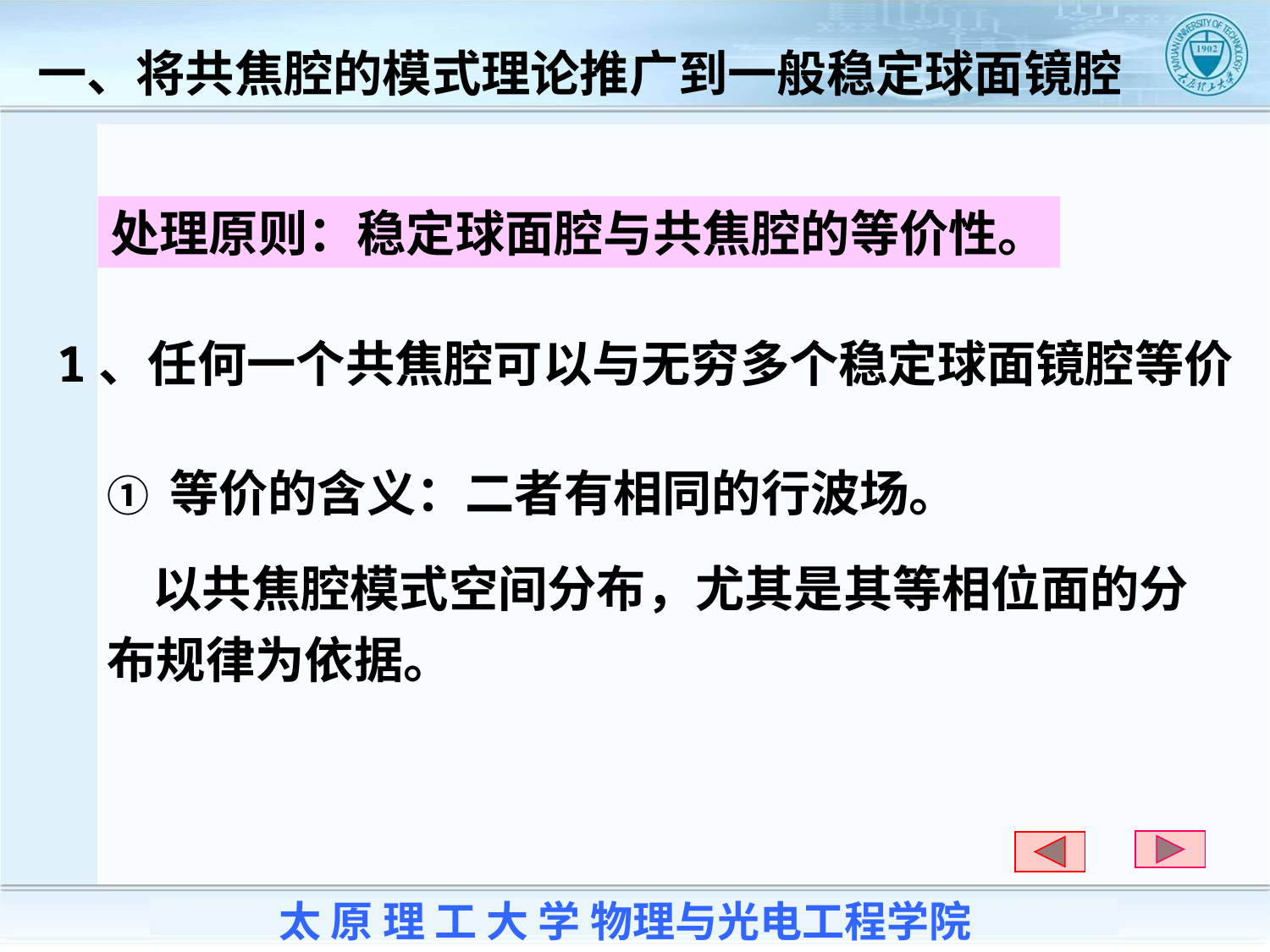

一、将共焦腔的模式理论推广到一般稳定球面镜腔
处理原则：稳定球面腔与共焦腔的等价性。
1、任何一个共焦腔可以与无穷多个稳定球面镜腔等价
① 等价的含义：二者有相同的行波场。
   以共焦腔模式空间分布，尤其是其等相位面的分布规律为依据。